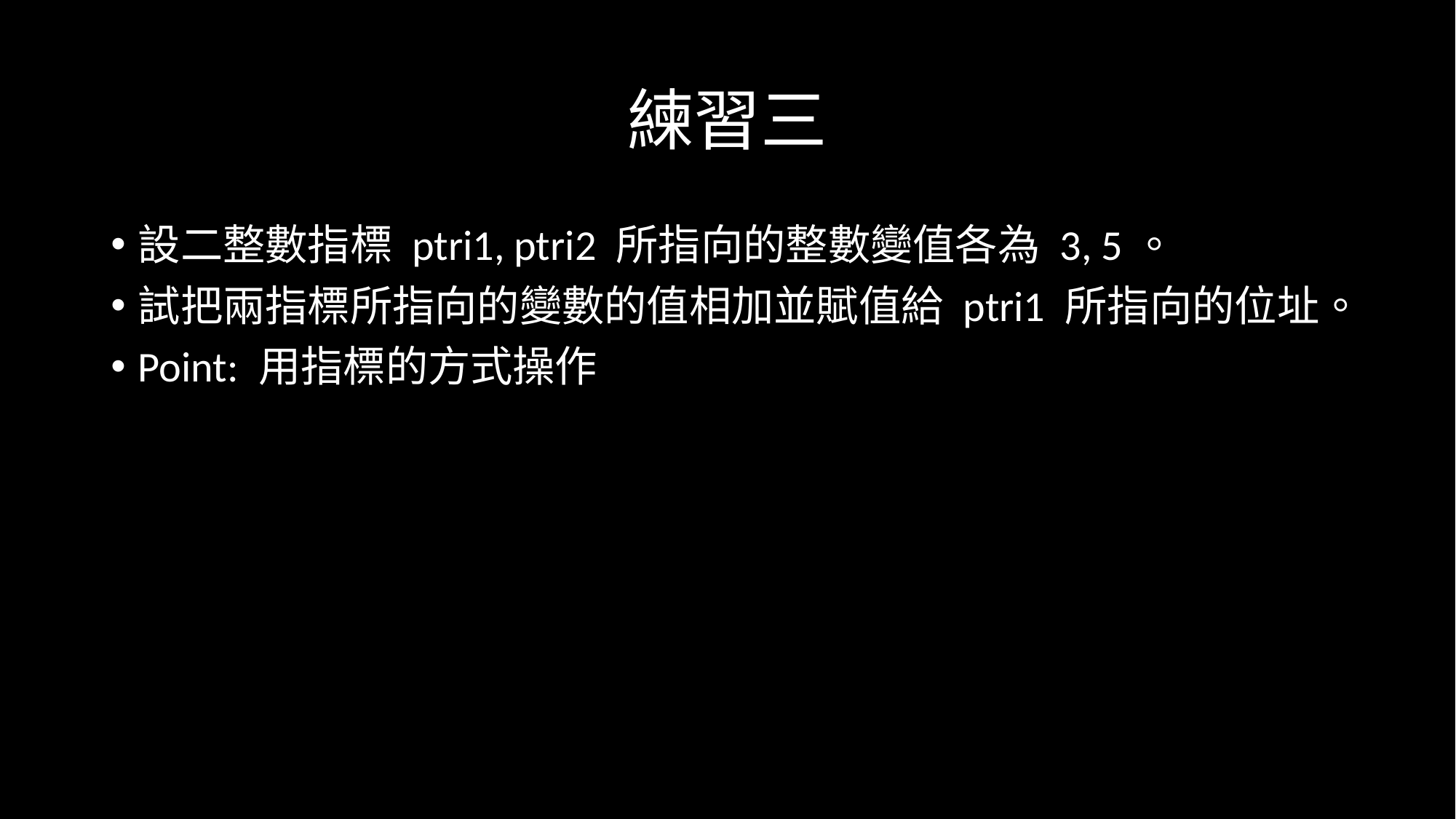

# 練習三
設二整數指標 ptri1, ptri2 所指向的整數變值各為 3, 5。
試把兩指標所指向的變數的值相加並賦值給 ptri1 所指向的位址。
Point: 用指標的方式操作